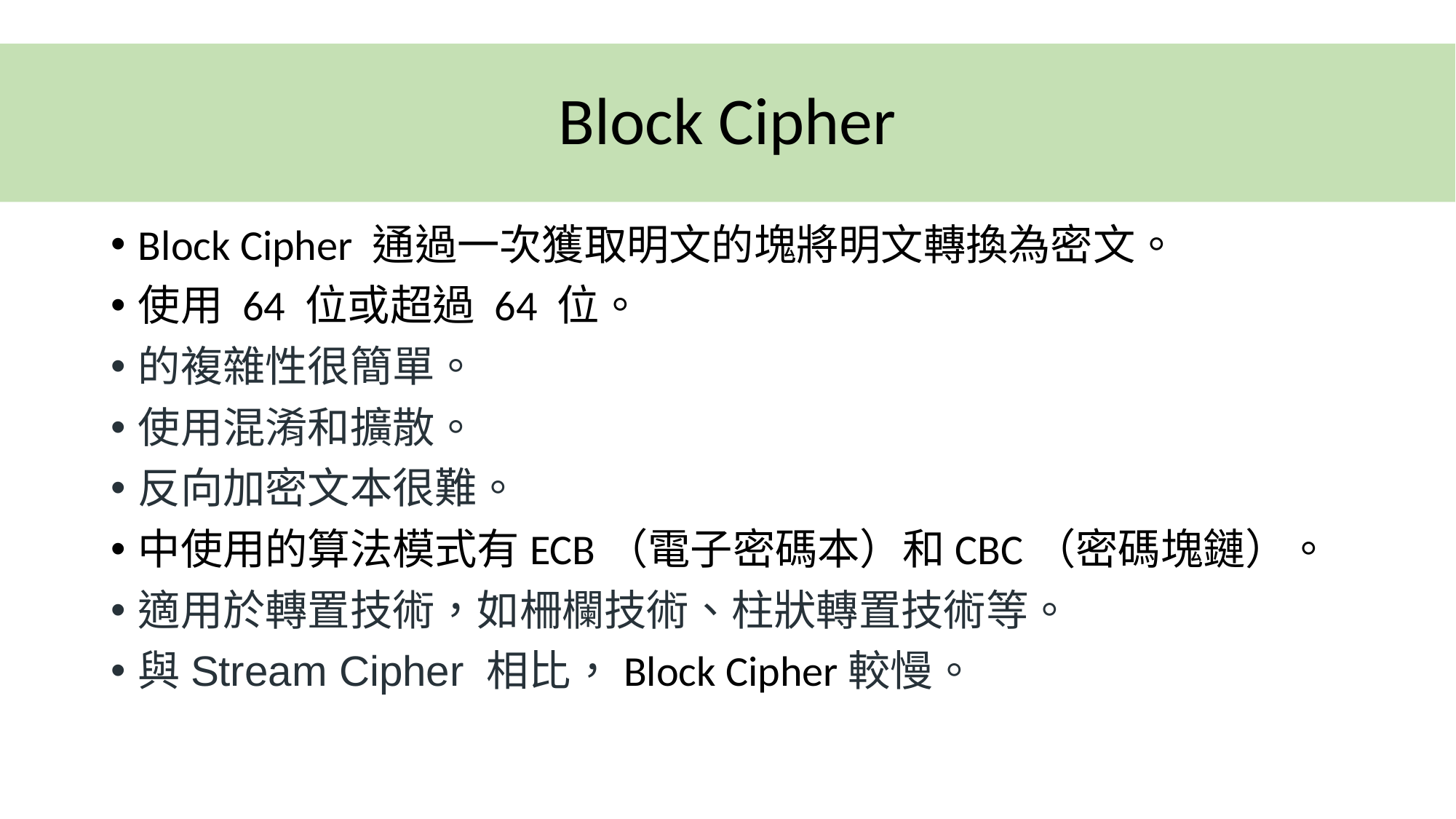

# Block Cipher
Block Cipher 通過一次獲取明文的塊將明文轉換為密文。
使用 64 位或超過 64 位。
的複雜性很簡單。
使用混淆和擴散。
反向加密文本很難。
中使用的算法模式有ECB（電子密碼本）和CBC（密碼塊鏈）。
適用於轉置技術，如柵欄技術、柱狀轉置技術等。
與Stream Cipher 相比，Block Cipher較慢。